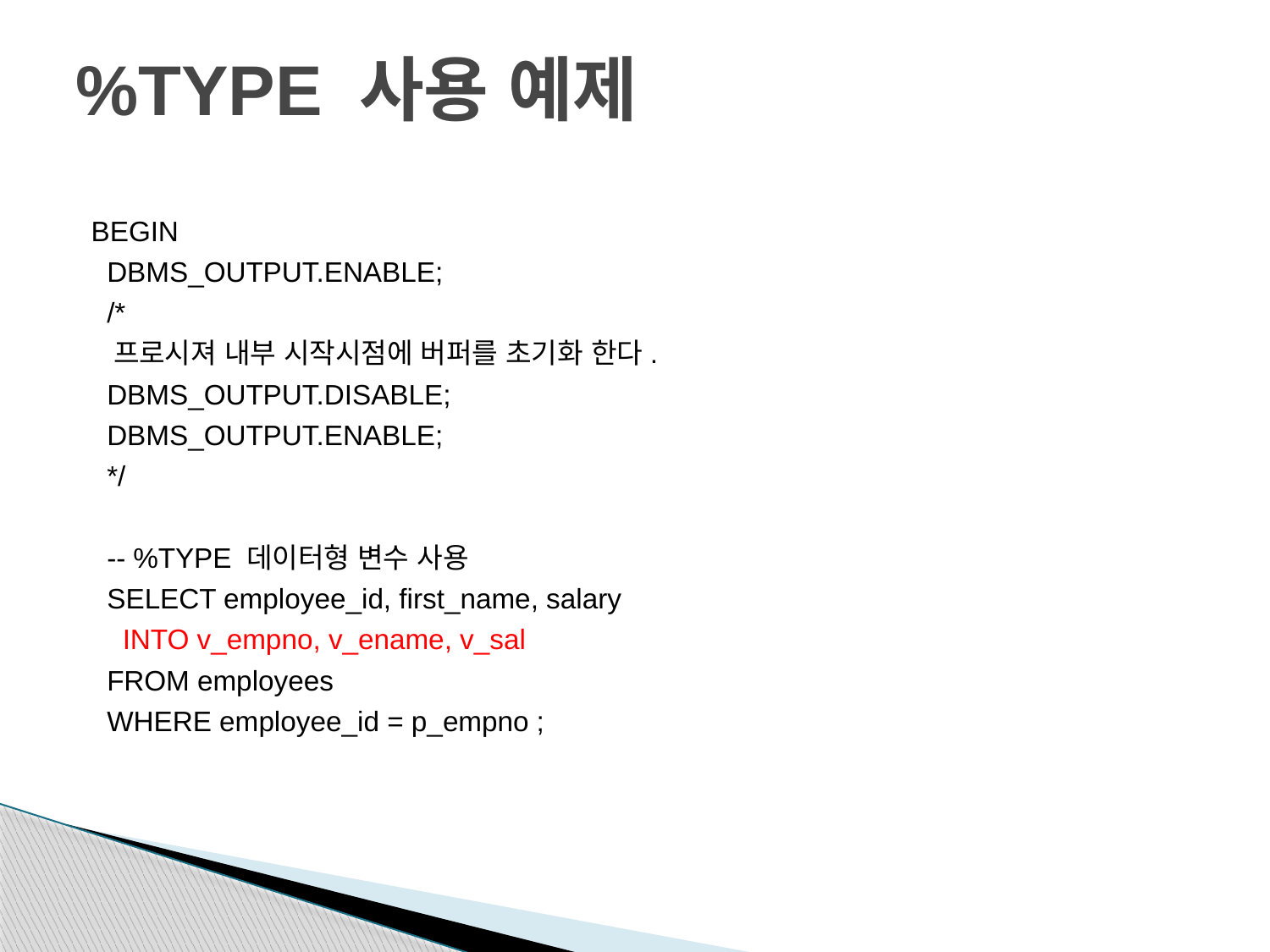

# %TYPE 사용 예제

BEGIN
  DBMS_OUTPUT.ENABLE;
  /*
  프로시져 내부 시작시점에 버퍼를 초기화 한다.
  DBMS_OUTPUT.DISABLE;
  DBMS_OUTPUT.ENABLE;
  */

  -- %TYPE 데이터형 변수 사용
  SELECT employee_id, first_name, salary
    INTO v_empno, v_ename, v_sal
  FROM employees
  WHERE employee_id = p_empno ;